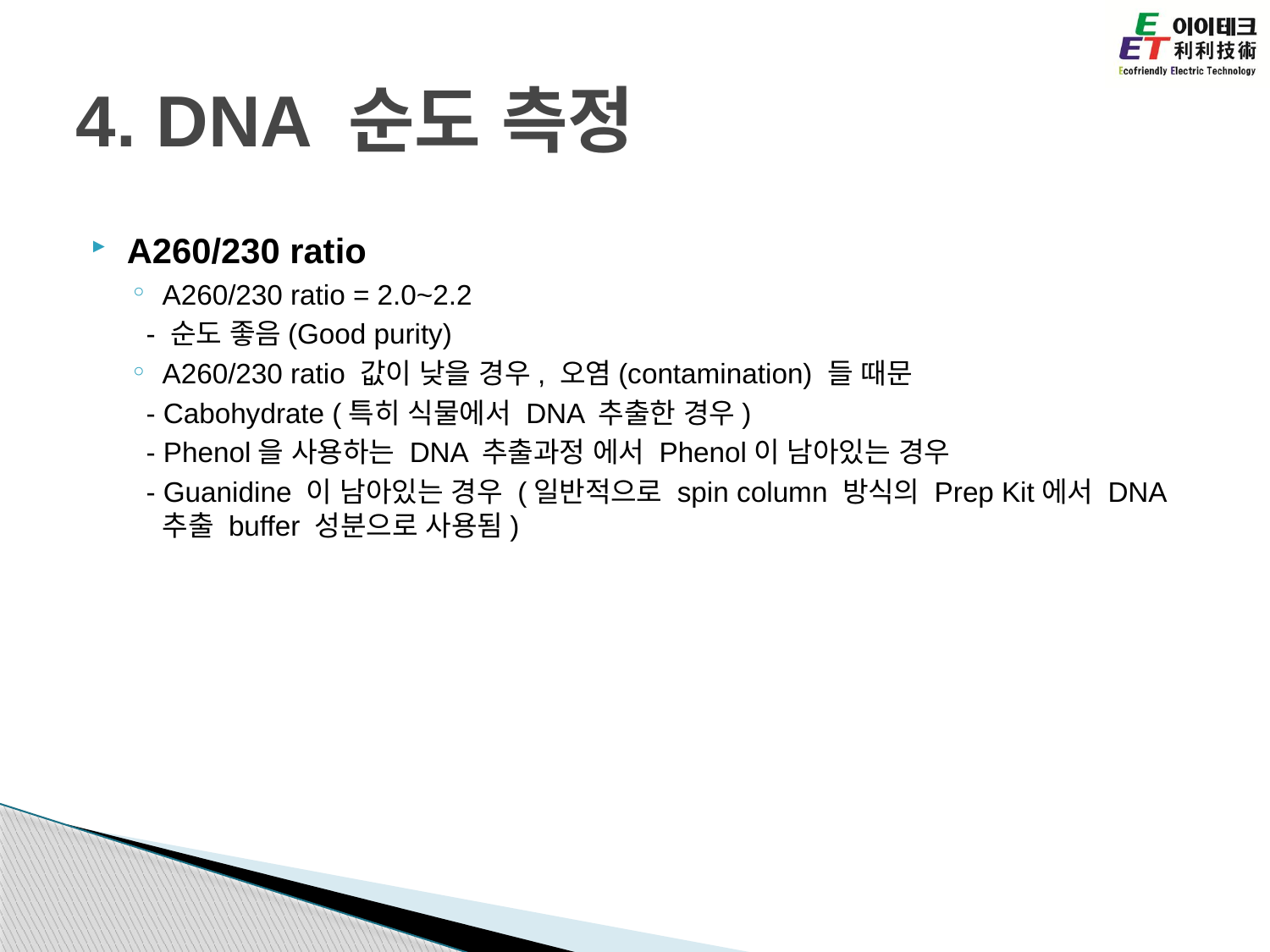

# 4. DNA 순도 측정
A260/230 ratio
A260/230 ratio = 2.0~2.2
  - 순도 좋음(Good purity)
A260/230 ratio 값이 낮을 경우, 오염(contamination) 들 때문
  - Cabohydrate (특히 식물에서 DNA 추출한 경우)
  - Phenol을 사용하는 DNA 추출과정 에서 Phenol이 남아있는 경우
  - Guanidine 이 남아있는 경우 (일반적으로 spin column 방식의 Prep Kit에서 DNA 추출 buffer 성분으로 사용됨)